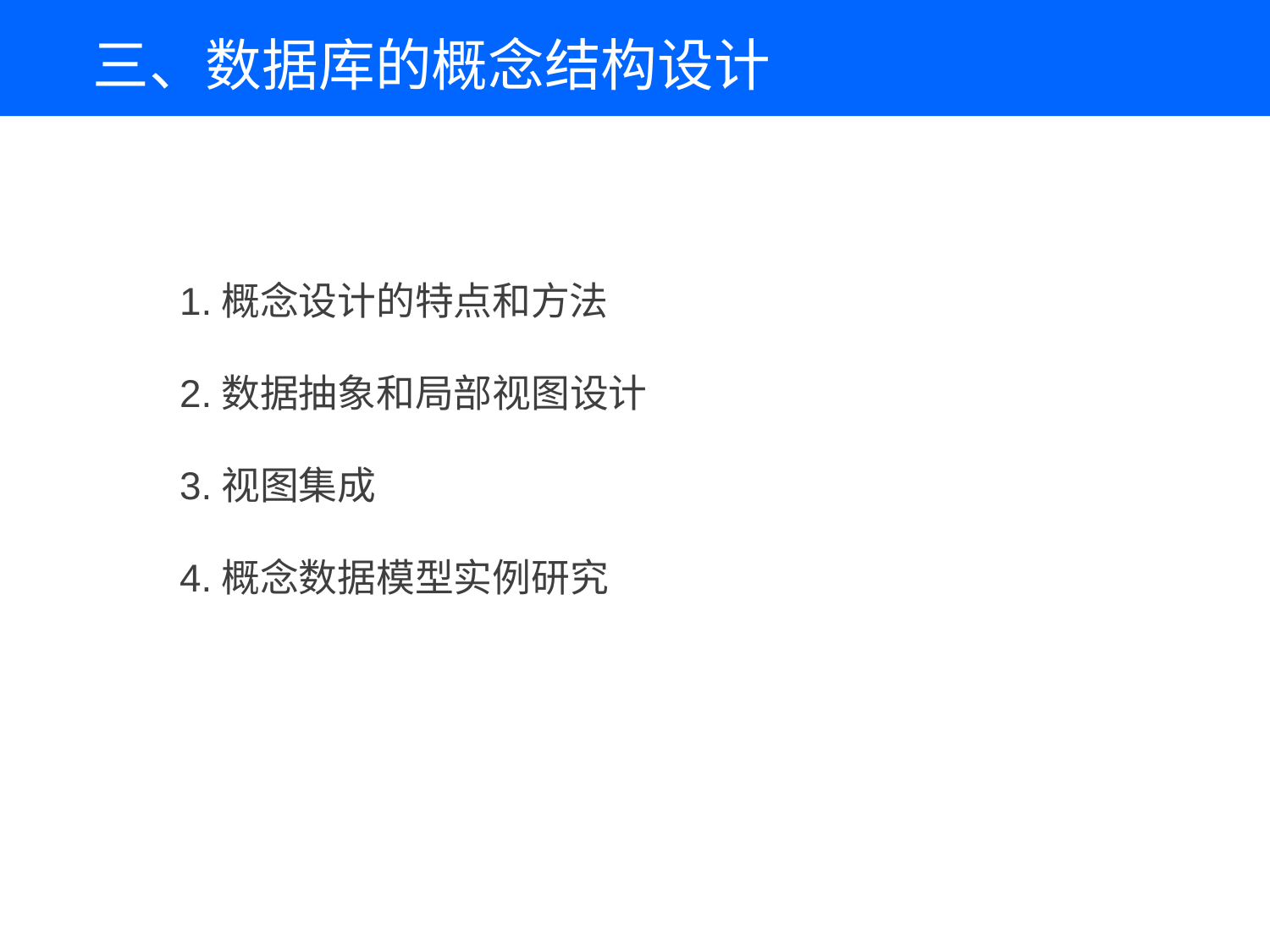

# 三、数据库的概念结构设计
1.概念设计的特点和方法
2.数据抽象和局部视图设计
3.视图集成
4.概念数据模型实例研究